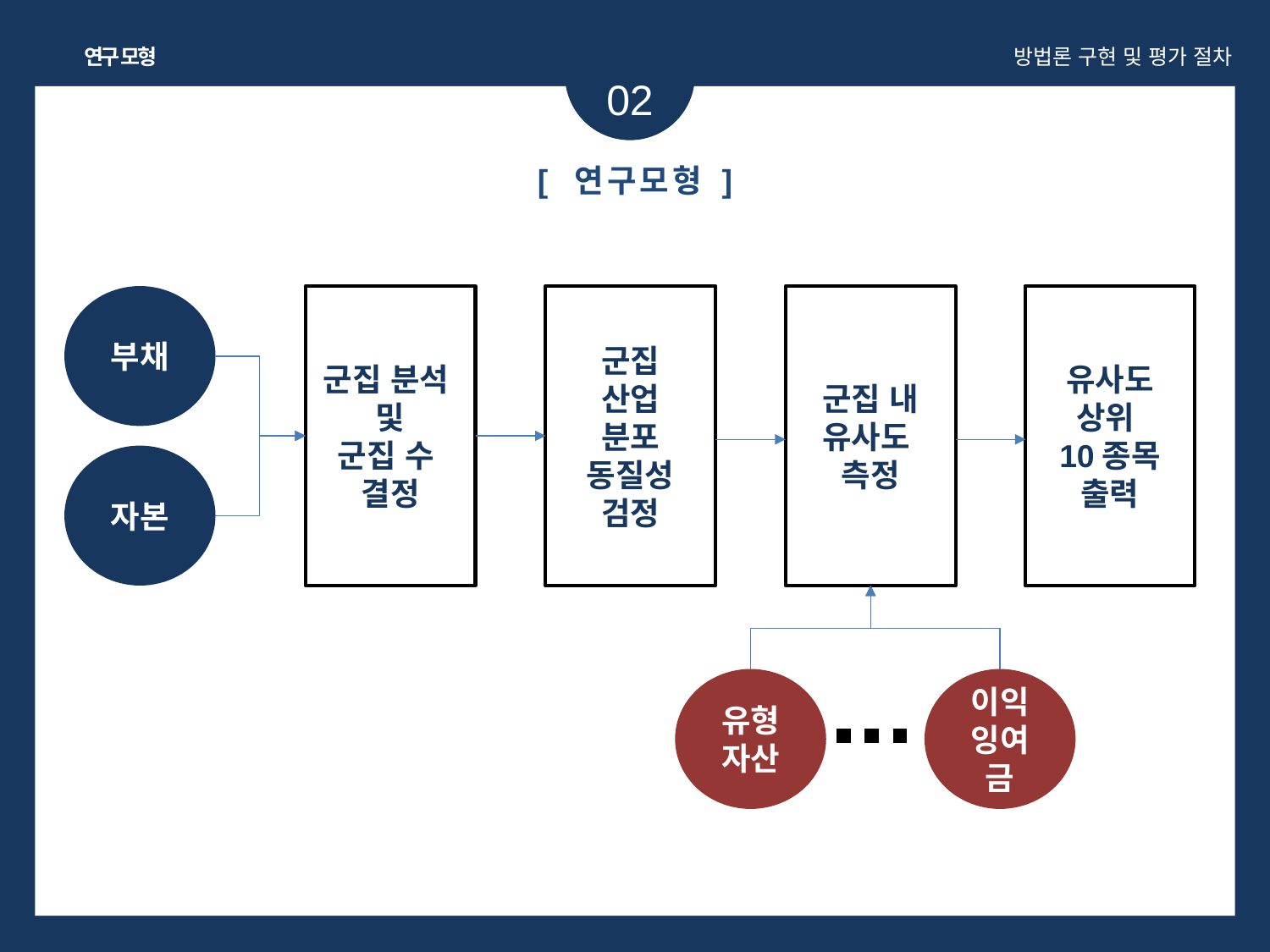

연구 모형
방법론 구현 및 평가 절차
02

[   연 구 모 형  ]
부채
군집 분석
및
군집 수
결정
군집
산업
분포
동질성
검정
군집 내
유사도
측정
유사도
상위
10종목
출력
자본
유형자산
이익잉여금